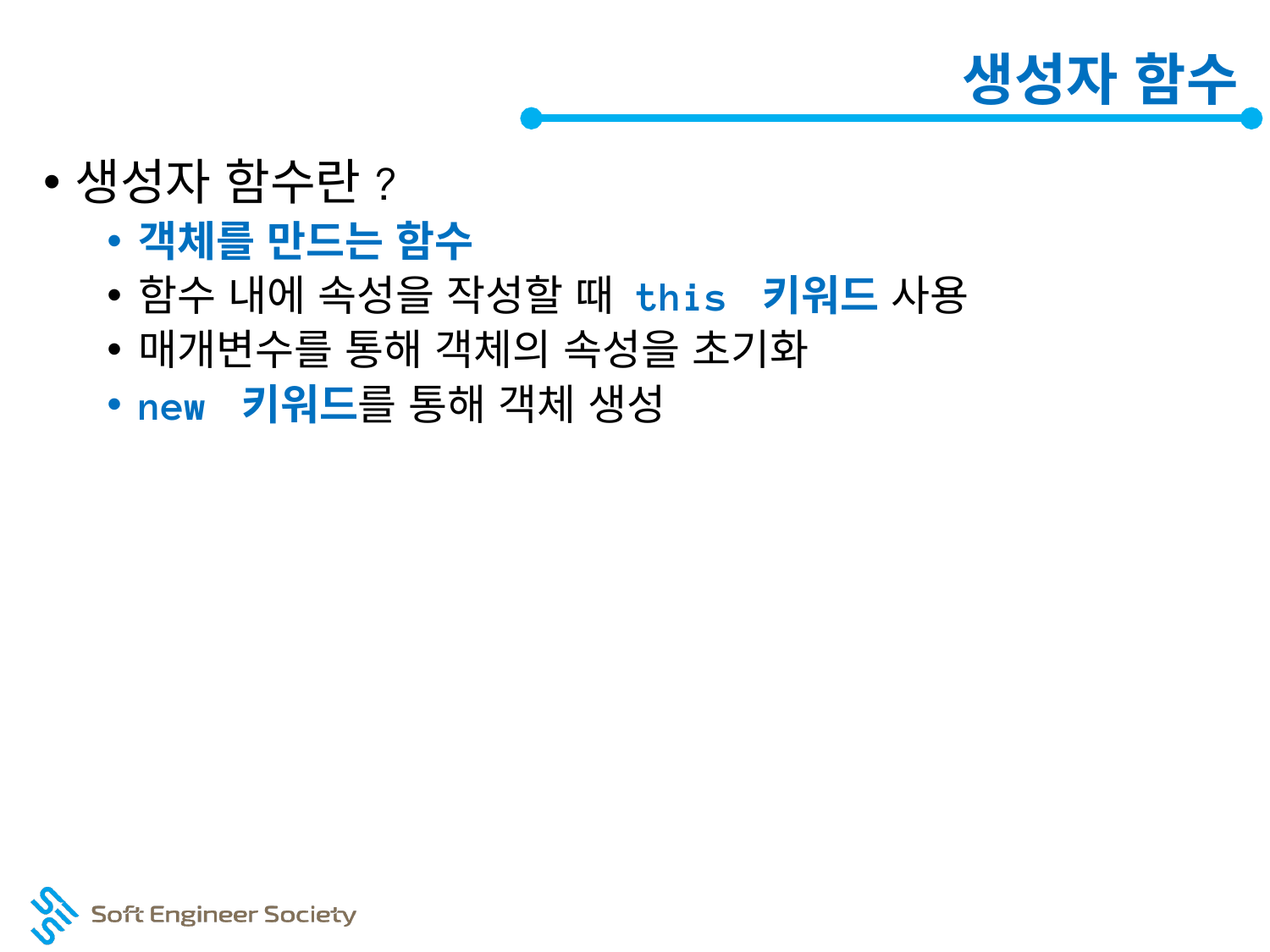

# 생성자 함수
생성자 함수란?
객체를 만드는 함수
함수 내에 속성을 작성할 때 this 키워드 사용
매개변수를 통해 객체의 속성을 초기화
new 키워드를 통해 객체 생성